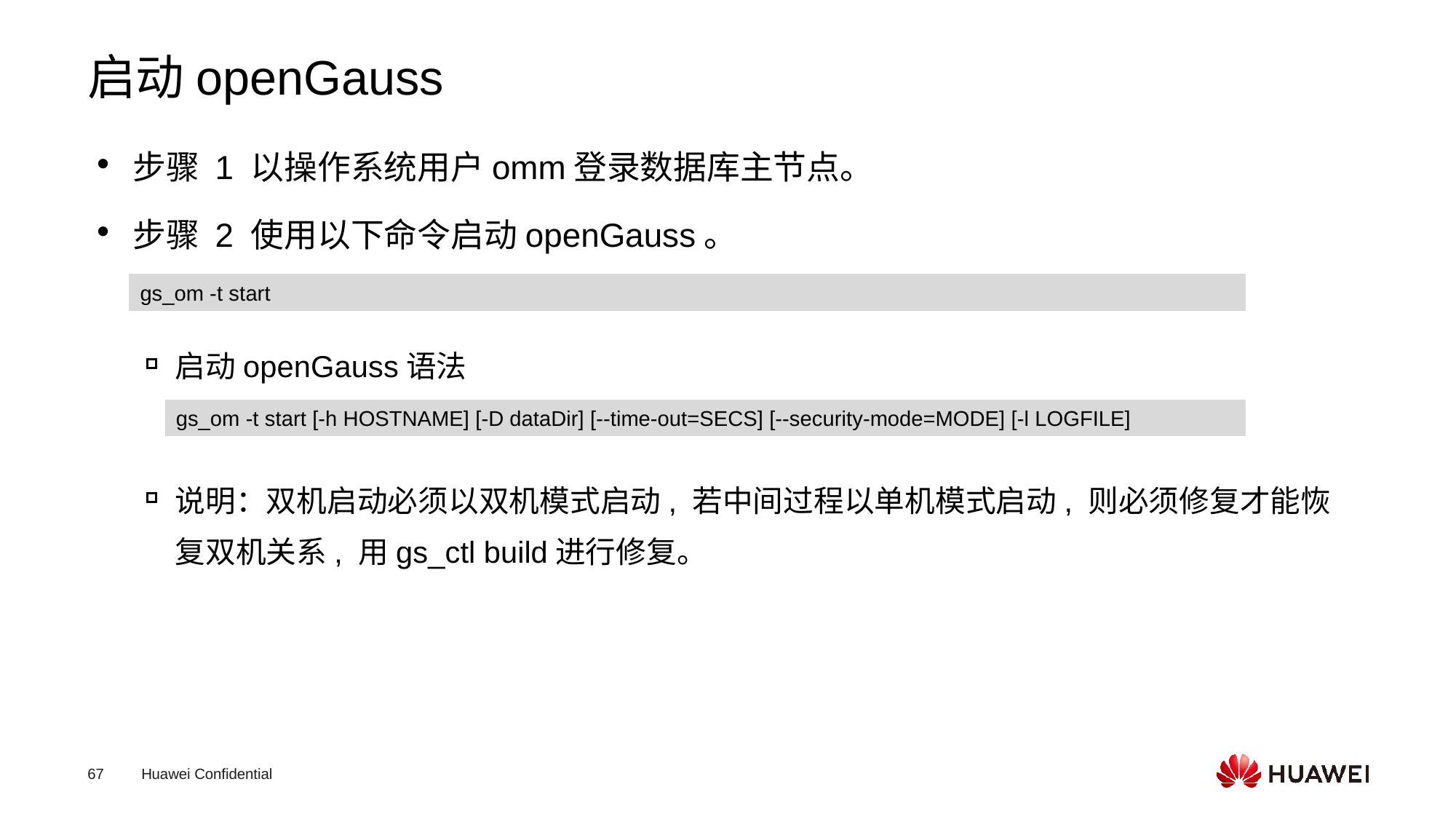

# 启动openGauss
步骤 1 以操作系统用户omm登录数据库主节点。
步骤 2 使用以下命令启动openGauss。

启动openGauss语法

说明：双机启动必须以双机模式启动, 若中间过程以单机模式启动, 则必须修复才能恢复双机关系, 用gs_ctl build进行修复。
gs_om -t start
gs_om -t start [-h HOSTNAME] [-D dataDir] [--time-out=SECS] [--security-mode=MODE] [-l LOGFILE]